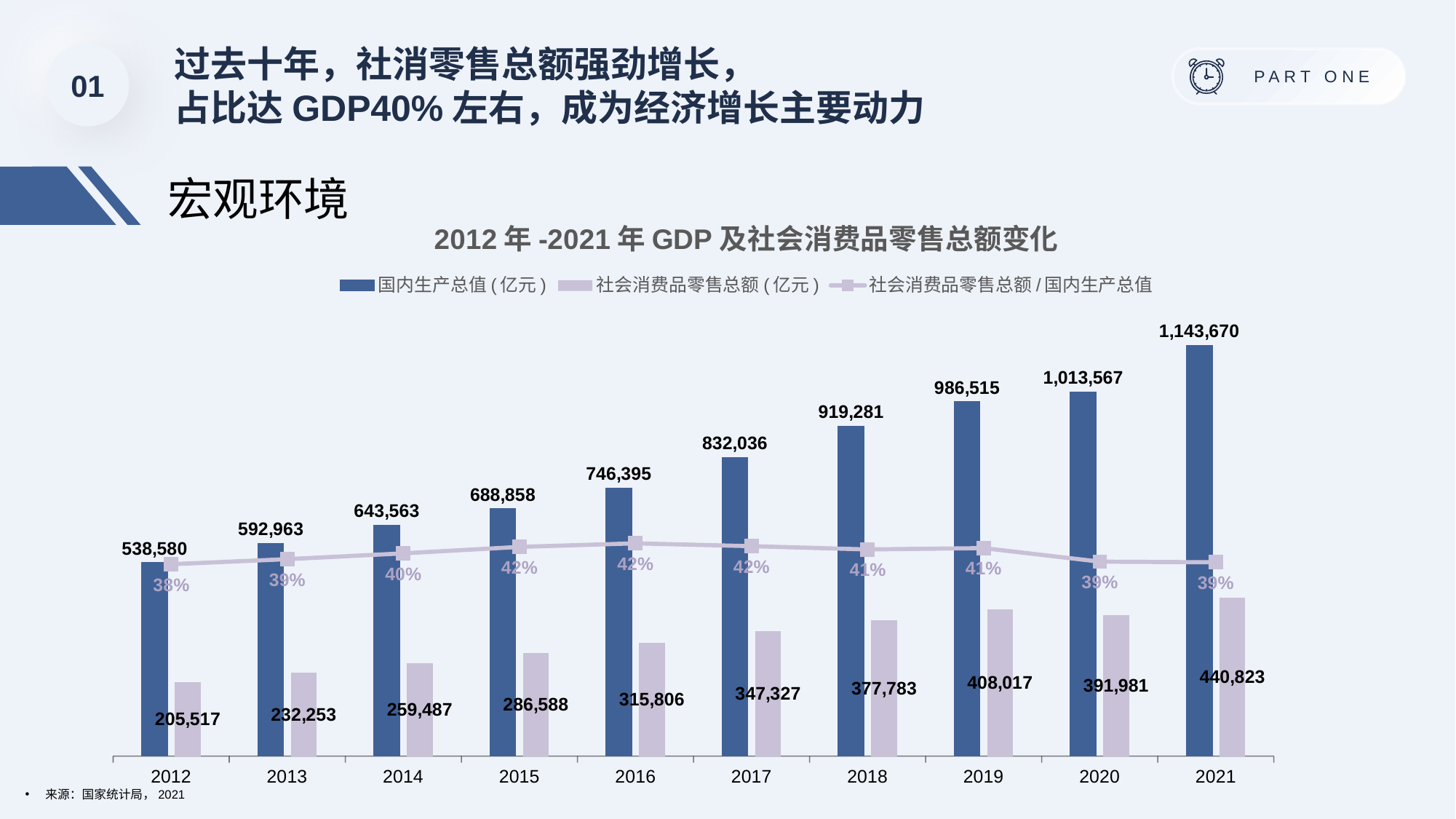

过去十年，社消零售总额强劲增长，
占比达GDP40%左右，成为经济增长主要动力

01
宏观环境

### Chart: 2012年-2021年GDP及社会消费品零售总额变化

| Category | 国内生产总值(亿元) | 社会消费品零售总额(亿元) | 社会消费品零售总额/国内生产总值 |
|---|---|---|---|
| 2012 | 538580.0 | 205517.3 | 0.38159103568643465 |
| 2013 | 592963.2 | 232252.6 | 0.3916813050118456 |
| 2014 | 643563.1 | 259487.3 | 0.40320413025544816 |
| 2015 | 688858.2 | 286587.8 | 0.4160330819898783 |
| 2016 | 746395.1 | 315806.2 | 0.42310861901424596 |
| 2017 | 832035.9 | 347326.7 | 0.4174419637421895 |
| 2018 | 919281.1 | 377783.1 | 0.41095492989032406 |
| 2019 | 986515.2 | 408017.2 | 0.4135944382813362 |
| 2020 | 1013567.0 | 391980.6 | 0.38673378276917064 |
| 2021 | 1143669.7 | 440823.2 | 0.38544625253252757 |
来源：国家统计局，2021